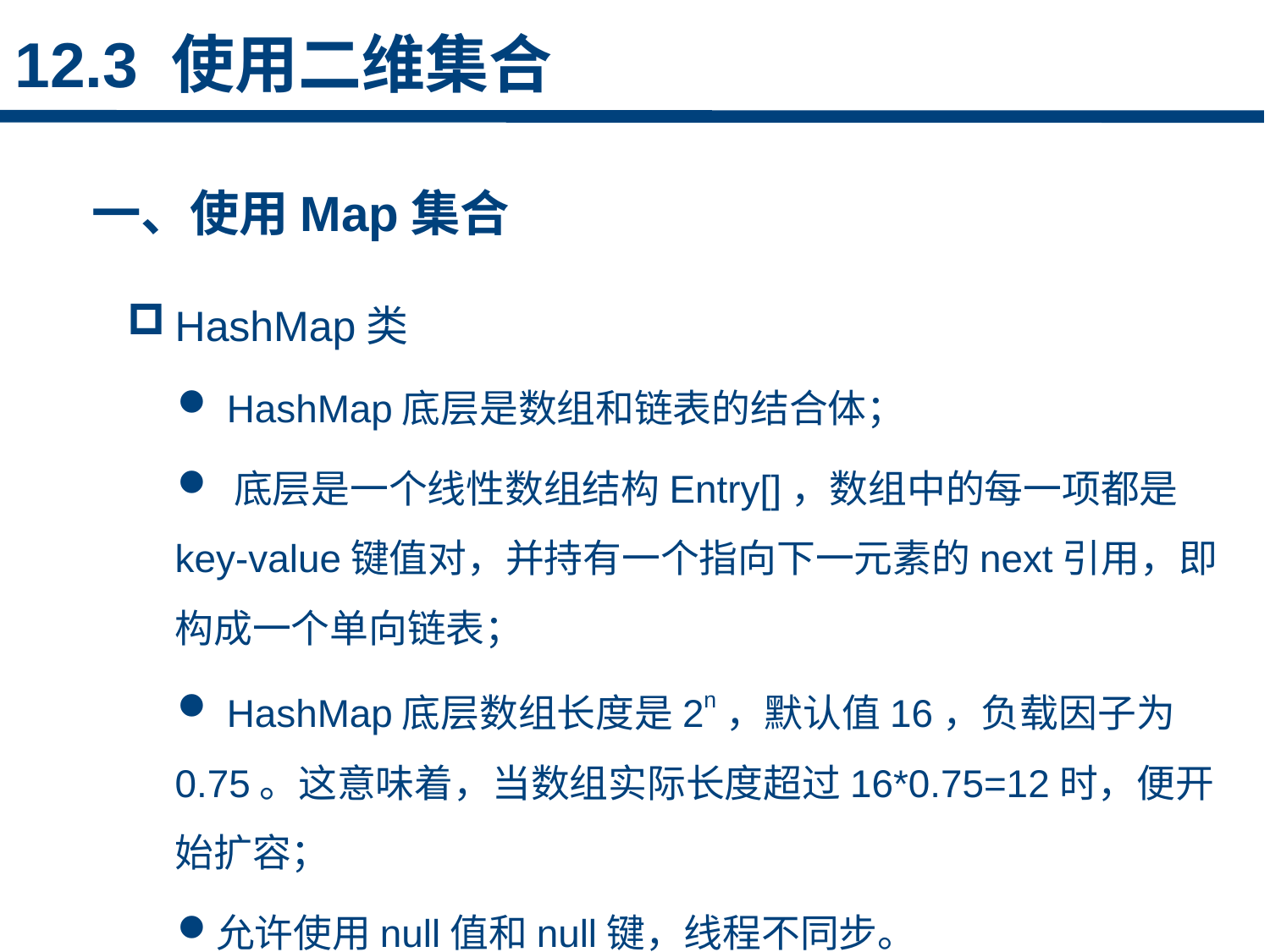

12.3 使用二维集合
一、使用Map集合
HashMap类
 HashMap底层是数组和链表的结合体；
 底层是一个线性数组结构Entry[]，数组中的每一项都是key-value键值对，并持有一个指向下一元素的next引用，即构成一个单向链表；
 HashMap底层数组长度是2n，默认值16，负载因子为0.75。这意味着，当数组实际长度超过16*0.75=12时，便开始扩容；
允许使用null值和null键，线程不同步。
点击添加文本
点击添加文本
点击添加文本
点击添加文本